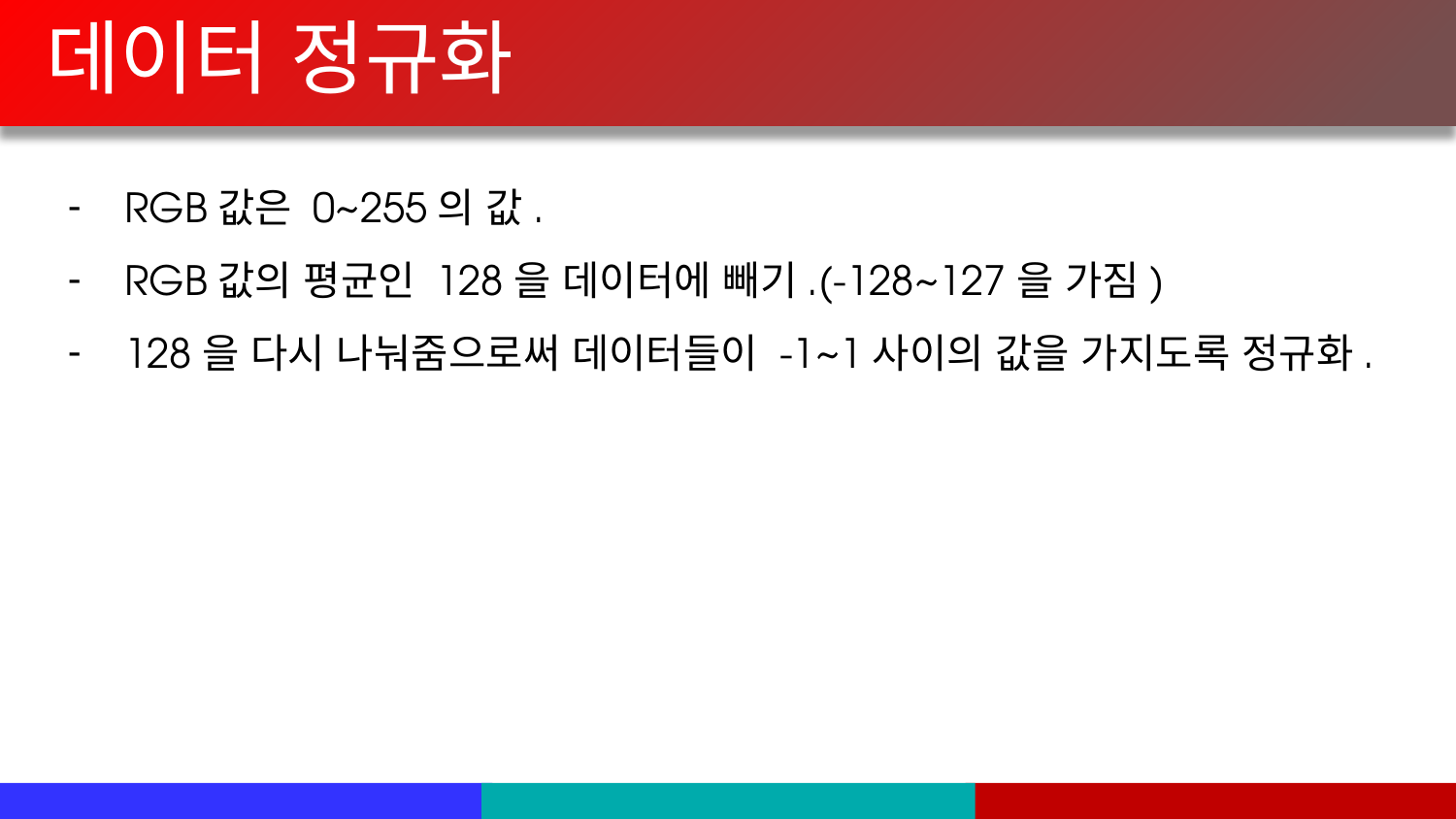

# 데이터 정규화
RGB값은 0~255의 값.
RGB값의 평균인 128을 데이터에 빼기.(-128~127을 가짐)
128을 다시 나눠줌으로써 데이터들이 -1~1사이의 값을 가지도록 정규화.